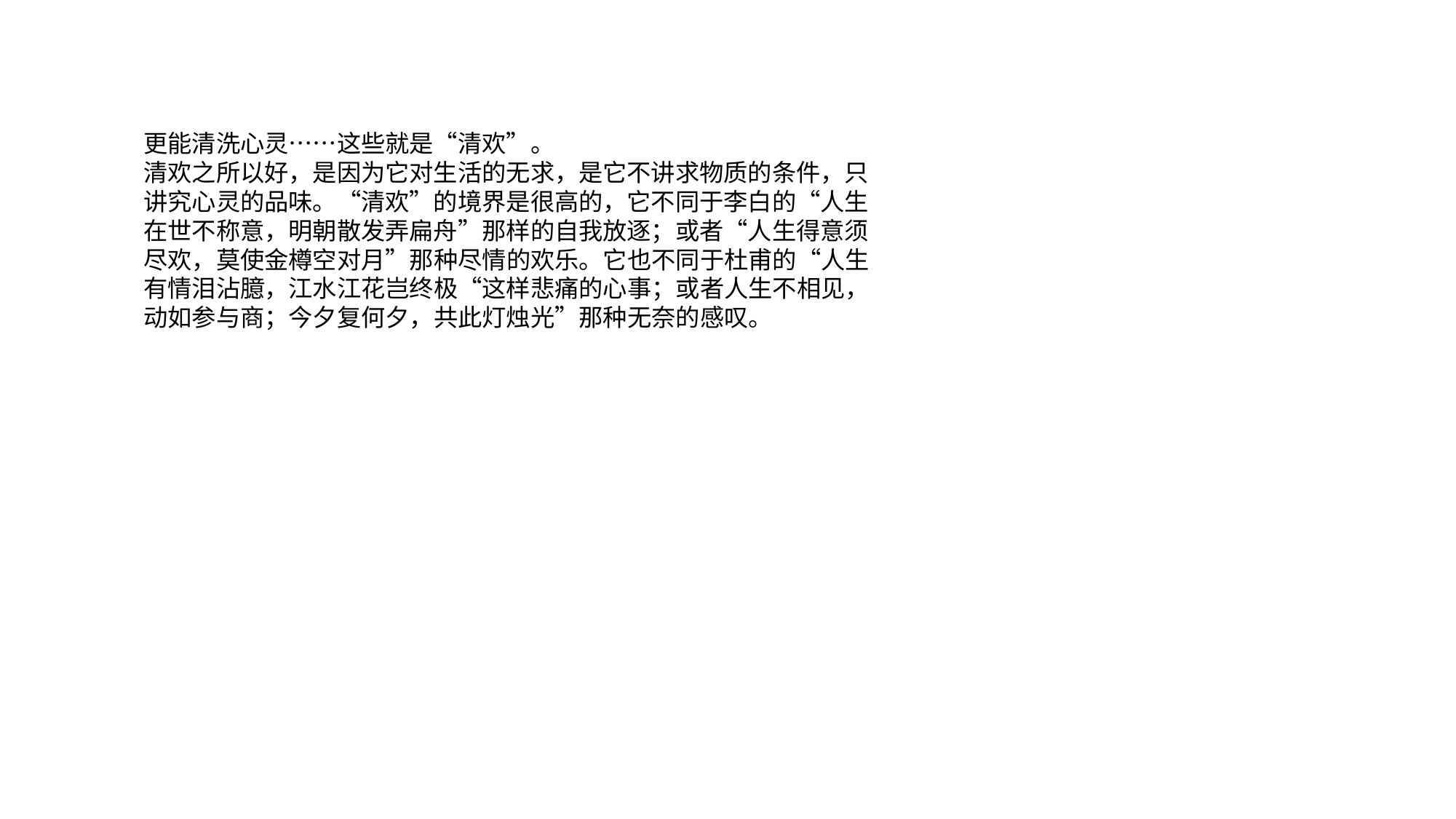

更能清洗心灵……这些就是“清欢”。
清欢之所以好，是因为它对生活的无求，是它不讲求物质的条件，只讲究心灵的品味。“清欢”的境界是很高的，它不同于李白的“人生在世不称意，明朝散发弄扁舟”那样的自我放逐；或者“人生得意须尽欢，莫使金樽空对月”那种尽情的欢乐。它也不同于杜甫的“人生有情泪沾臆，江水江花岂终极“这样悲痛的心事；或者人生不相见，动如参与商；今夕复何夕，共此灯烛光”那种无奈的感叹。